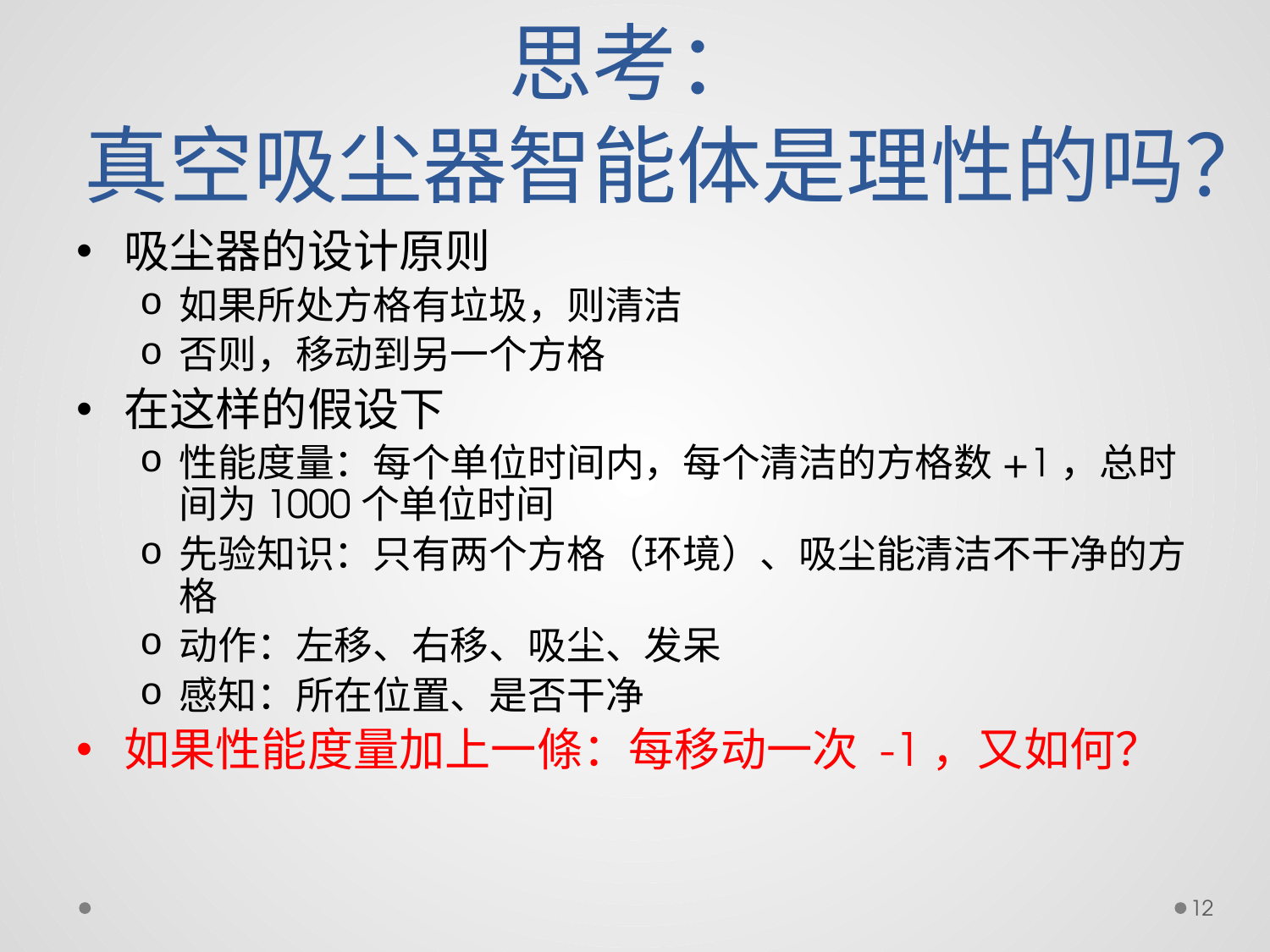

# 思考： 真空吸尘器智能体是理性的吗？
吸尘器的设计原则
如果所处方格有垃圾，则清洁
否则，移动到另一个方格
在这样的假设下
性能度量：每个单位时间内，每个清洁的方格数+1，总时间为1000个单位时间
先验知识：只有两个方格（环境）、吸尘能清洁不干净的方格
动作：左移、右移、吸尘、发呆
感知：所在位置、是否干净
如果性能度量加上一條：每移动一次 -1，又如何？

12